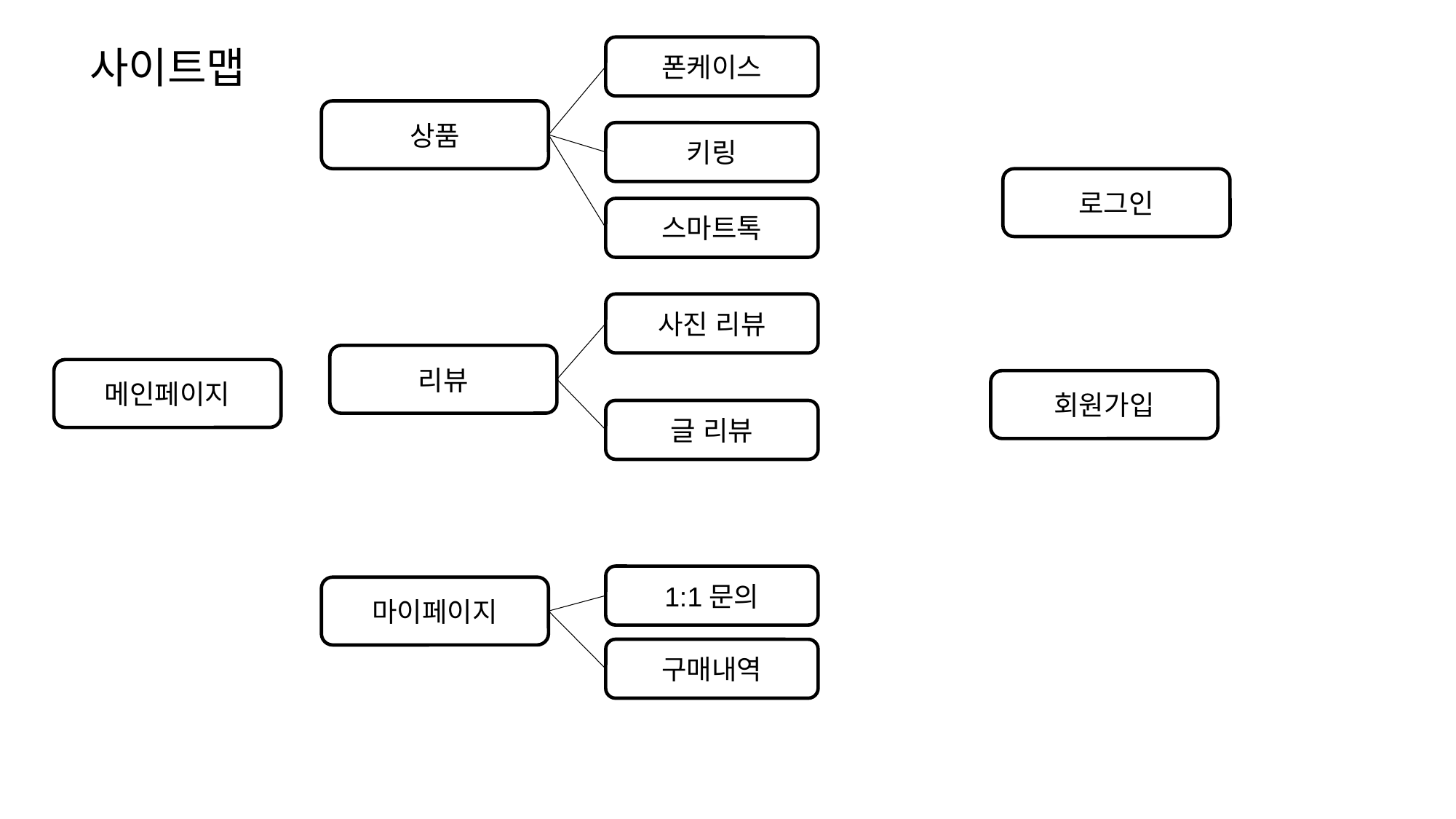

사이트맵
폰케이스
상품
키링
로그인
스마트톡
사진 리뷰
리뷰
메인페이지
회원가입
글 리뷰
1:1문의
마이페이지
구매내역